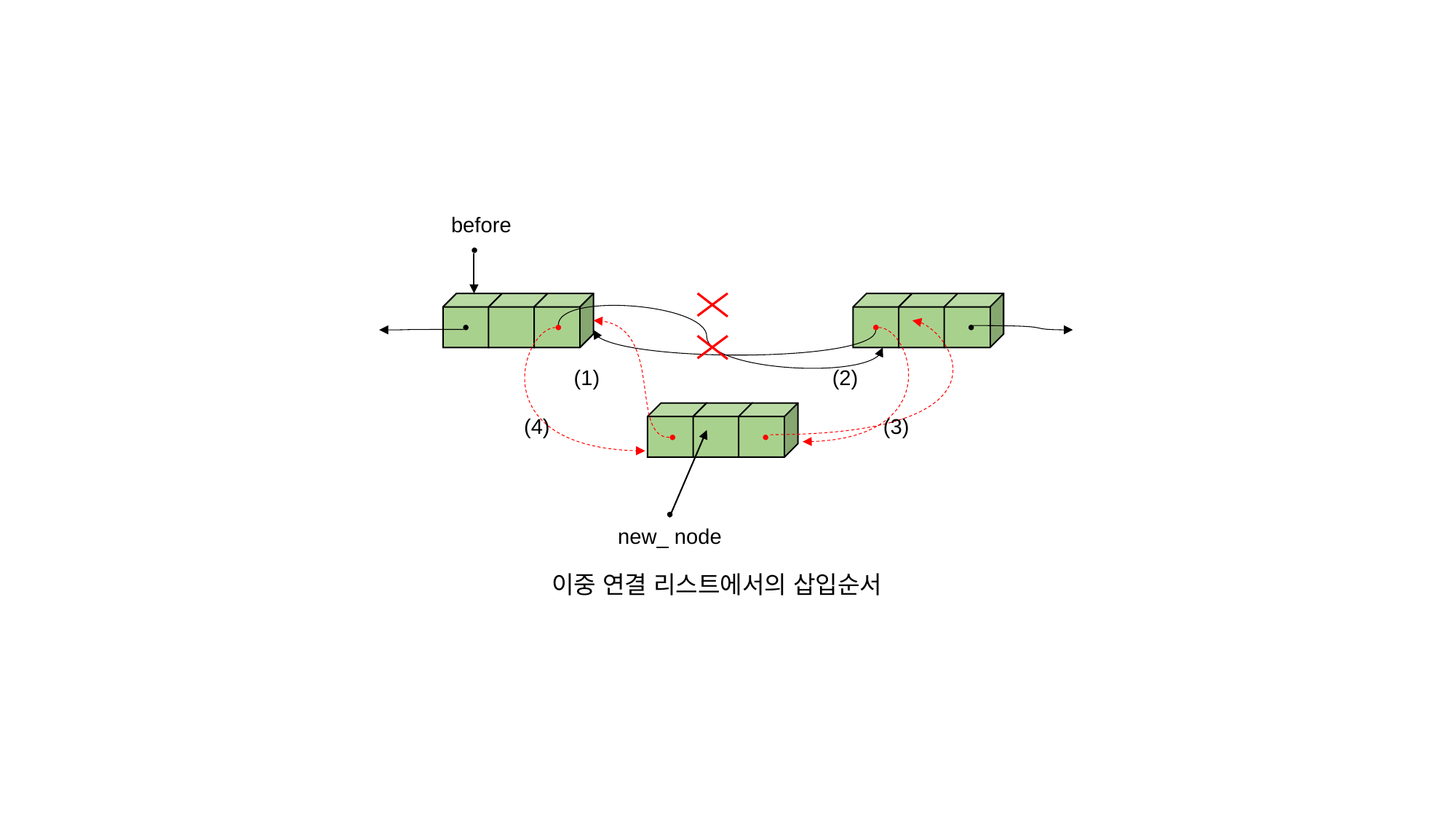

before

(1)
(2)

(4)
(3)

new_ node
이중 연결 리스트에서의 삽입순서